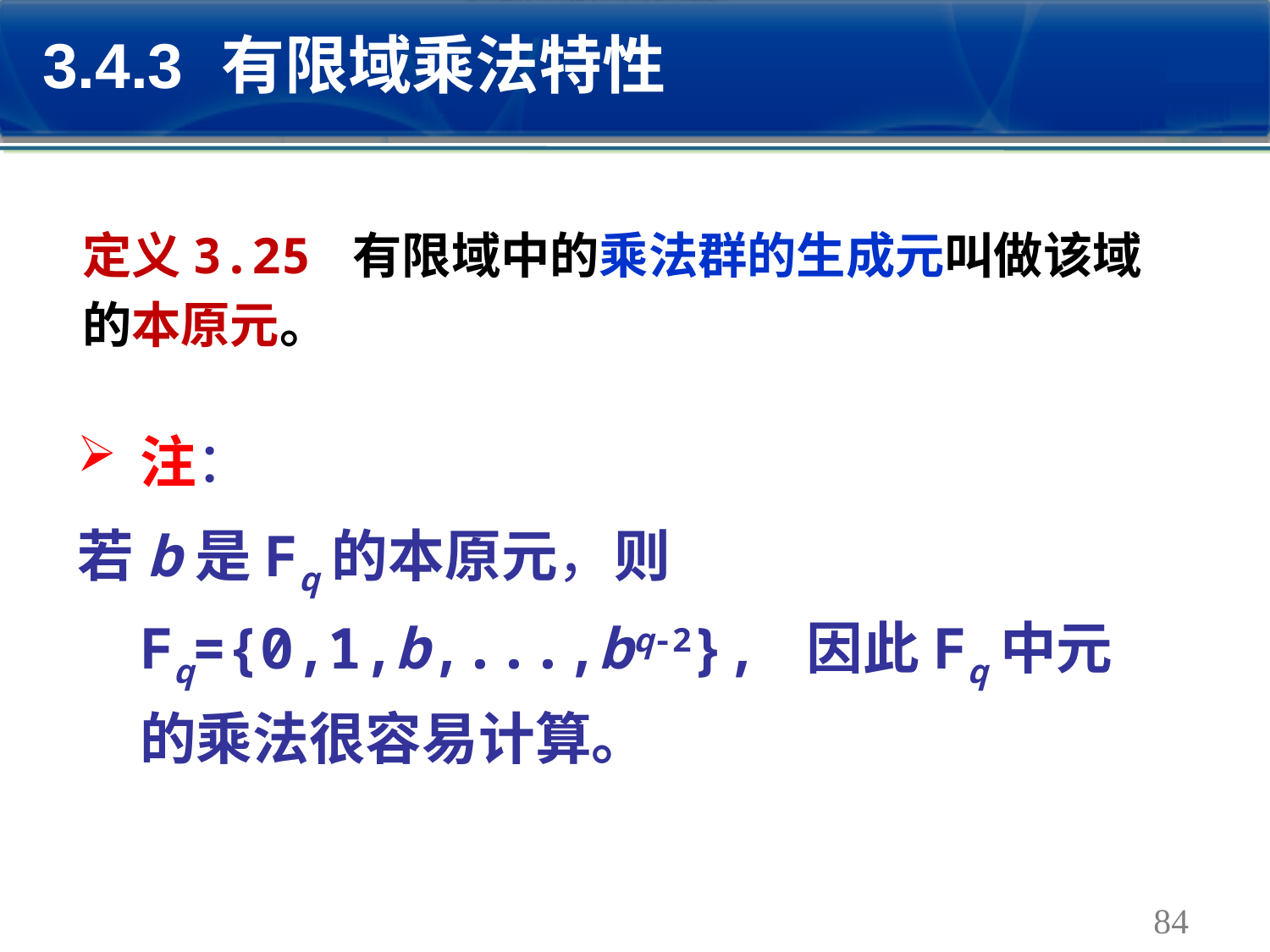

3.4.3 有限域乘法特性
定义3.25 有限域中的乘法群的生成元叫做该域
的本原元。
注：
若b是Fq的本原元，则Fq={0,1,b,...,bq-2}, 因此Fq中元的乘法很容易计算。
84